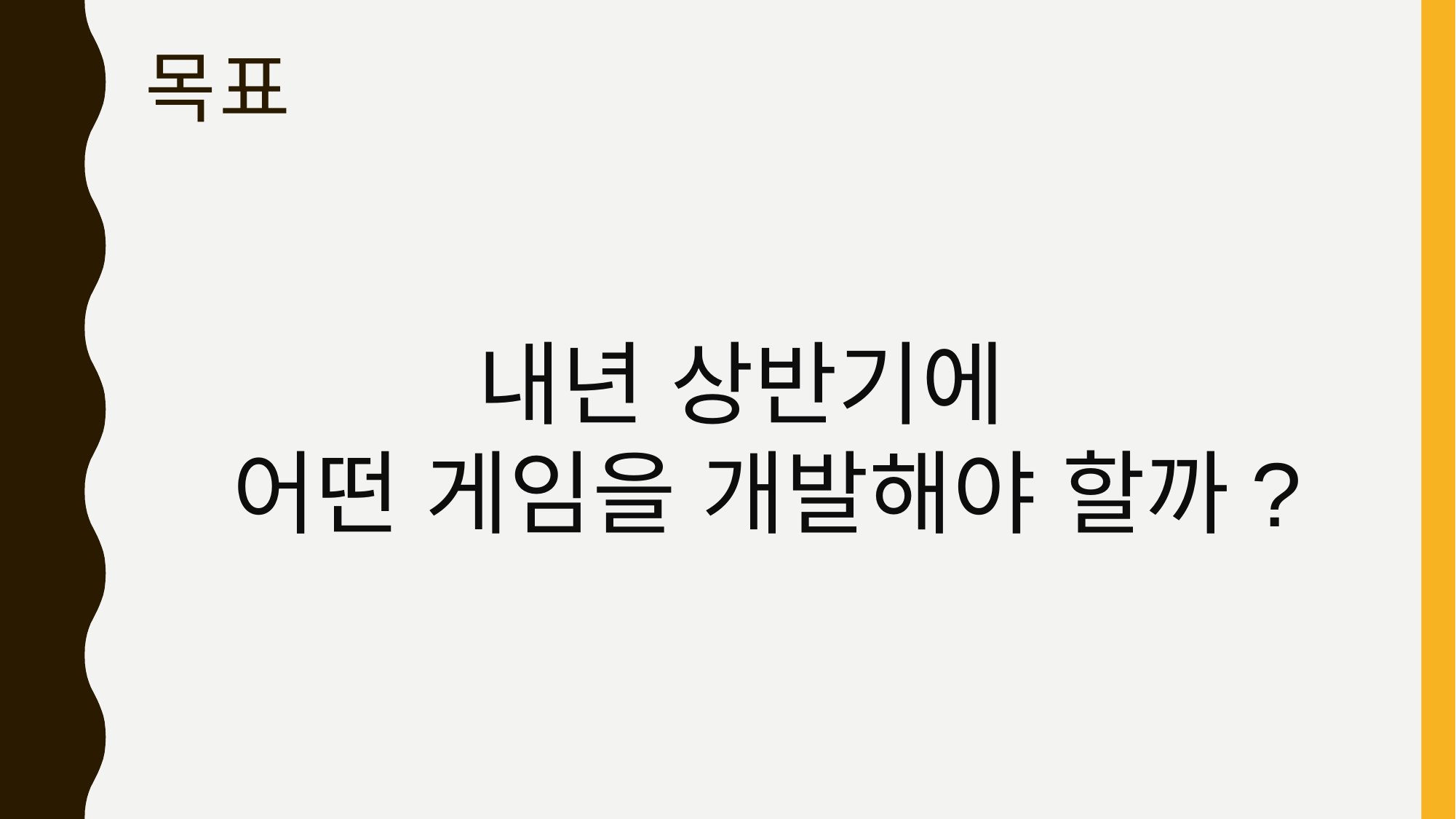

# 목표
내년 상반기에
어떤 게임을 개발해야 할까?